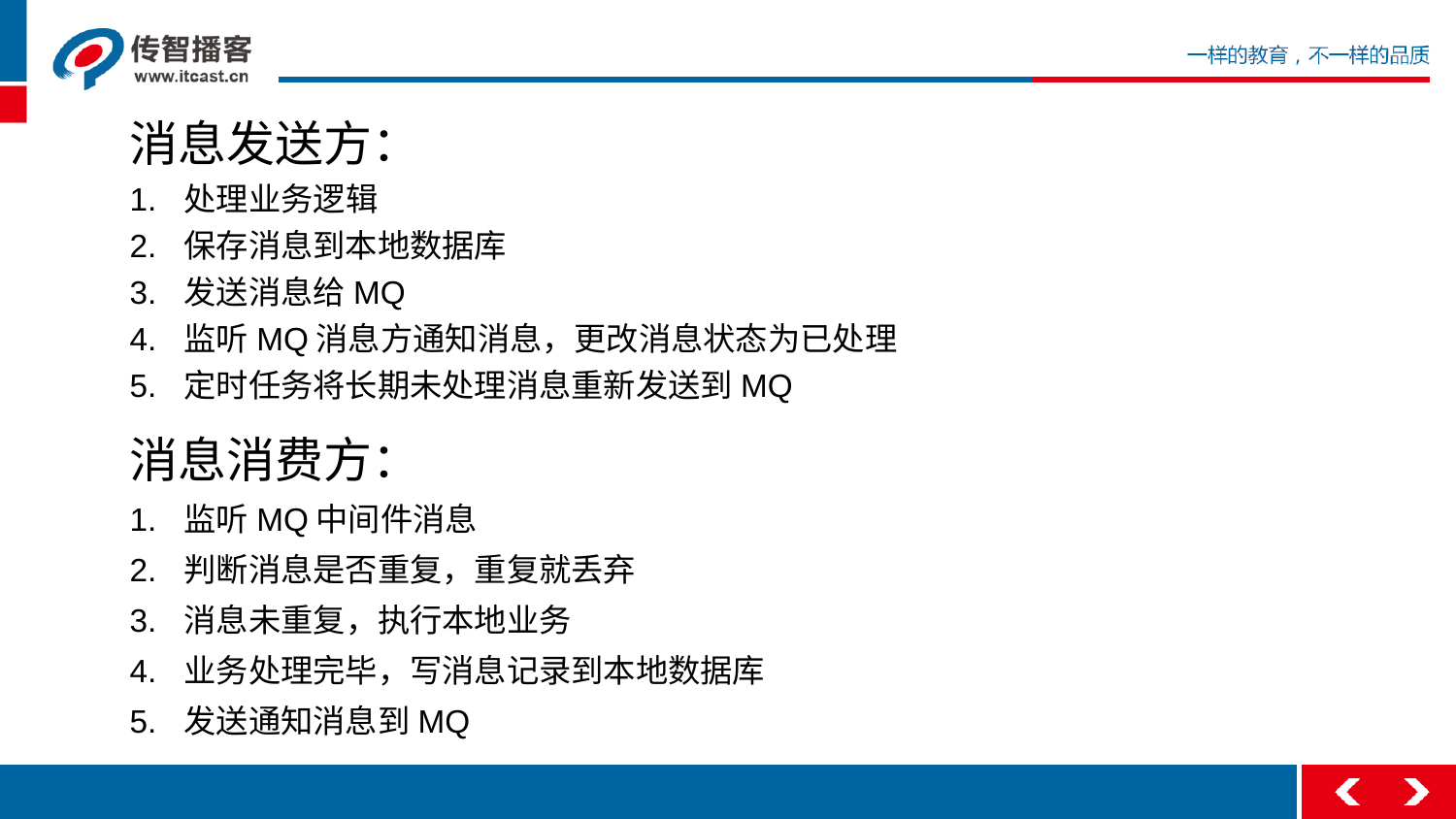

消息发送方：
处理业务逻辑
保存消息到本地数据库
发送消息给MQ
监听MQ消息方通知消息，更改消息状态为已处理
定时任务将长期未处理消息重新发送到MQ

消息消费方：
监听MQ中间件消息
判断消息是否重复，重复就丢弃
消息未重复，执行本地业务
业务处理完毕，写消息记录到本地数据库
发送通知消息到MQ